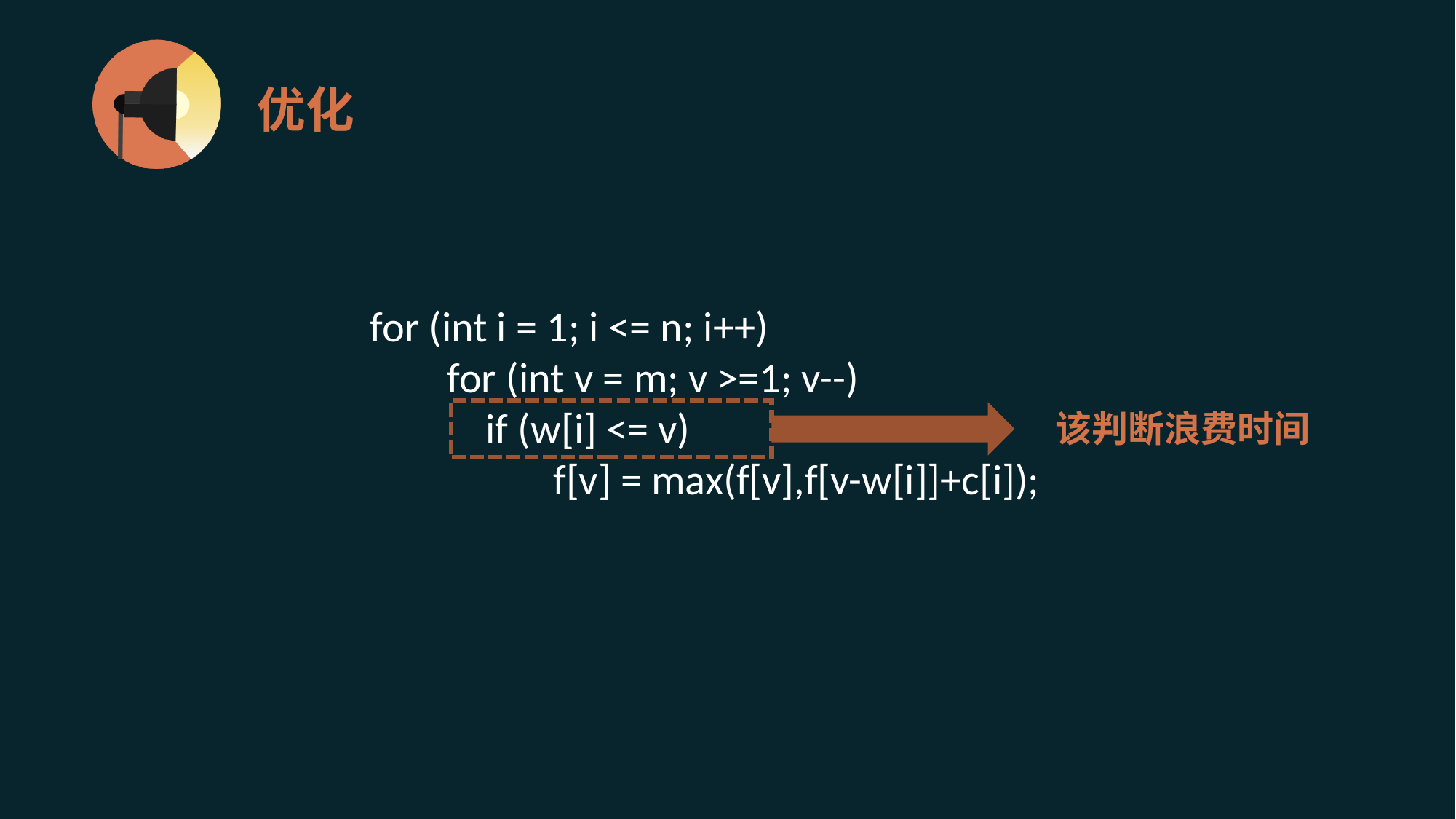

# 优化
for (int i = 1; i <= n; i++)
        for (int v = m; v >=1; v--)
            if (w[i] <= v)
                   f[v] = max(f[v],f[v-w[i]]+c[i]);

该判断浪费时间